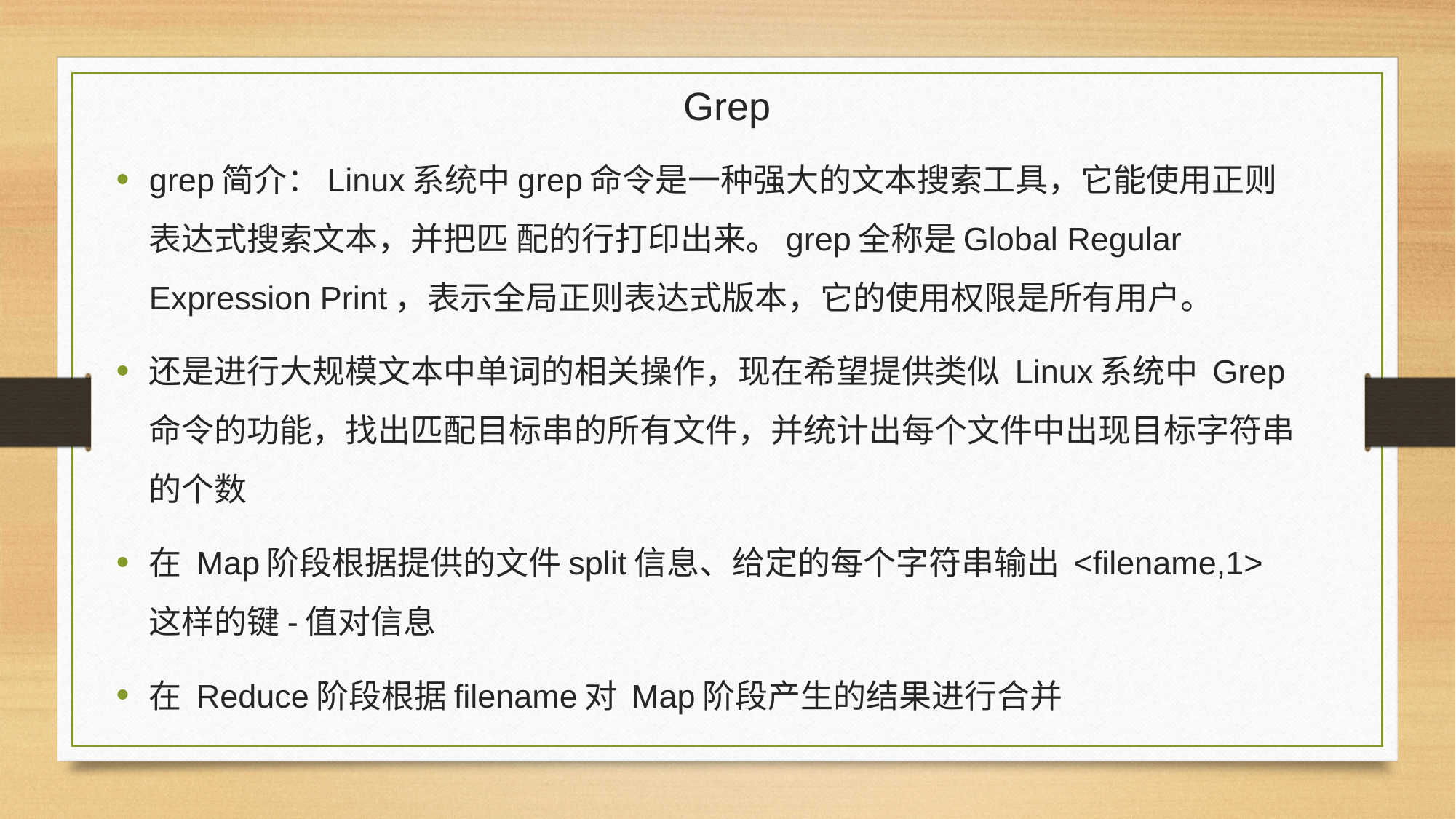

# Grep
grep简介：Linux系统中grep命令是一种强大的文本搜索工具，它能使用正则表达式搜索文本，并把匹 配的行打印出来。grep全称是Global Regular Expression Print，表示全局正则表达式版本，它的使用权限是所有用户。
还是进行大规模文本中单词的相关操作，现在希望提供类似 Linux系统中 Grep命令的功能，找出匹配目标串的所有文件，并统计出每个文件中出现目标字符串的个数
在 Map阶段根据提供的文件split信息、给定的每个字符串输出 <filename,1> 这样的键-值对信息
在 Reduce阶段根据filename对 Map阶段产生的结果进行合并